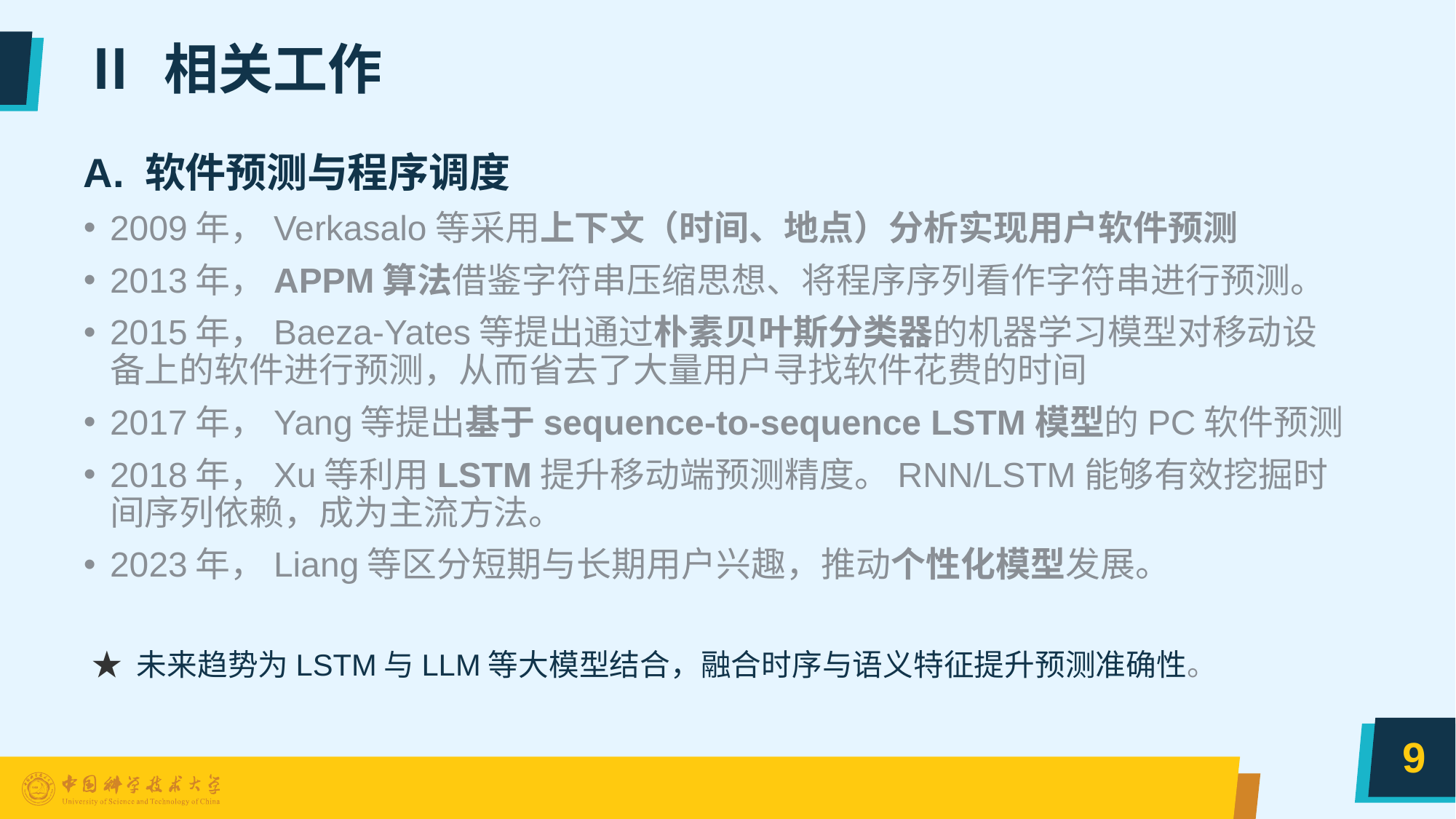

# Ⅱ 相关工作
A. 软件预测与程序调度
2009年，Verkasalo等采用上下文（时间、地点）分析实现用户软件预测
2013年，APPM算法借鉴字符串压缩思想、将程序序列看作字符串进行预测。
2015年，Baeza-Yates等提出通过朴素贝叶斯分类器的机器学习模型对移动设备上的软件进行预测，从而省去了大量用户寻找软件花费的时间
2017年，Yang等提出基于sequence-to-sequence LSTM模型的PC软件预测
2018年，Xu等利用LSTM提升移动端预测精度。RNN/LSTM能够有效挖掘时间序列依赖，成为主流方法。
2023年，Liang等区分短期与长期用户兴趣，推动个性化模型发展。
★ 未来趋势为LSTM与LLM等大模型结合，融合时序与语义特征提升预测准确性。
9